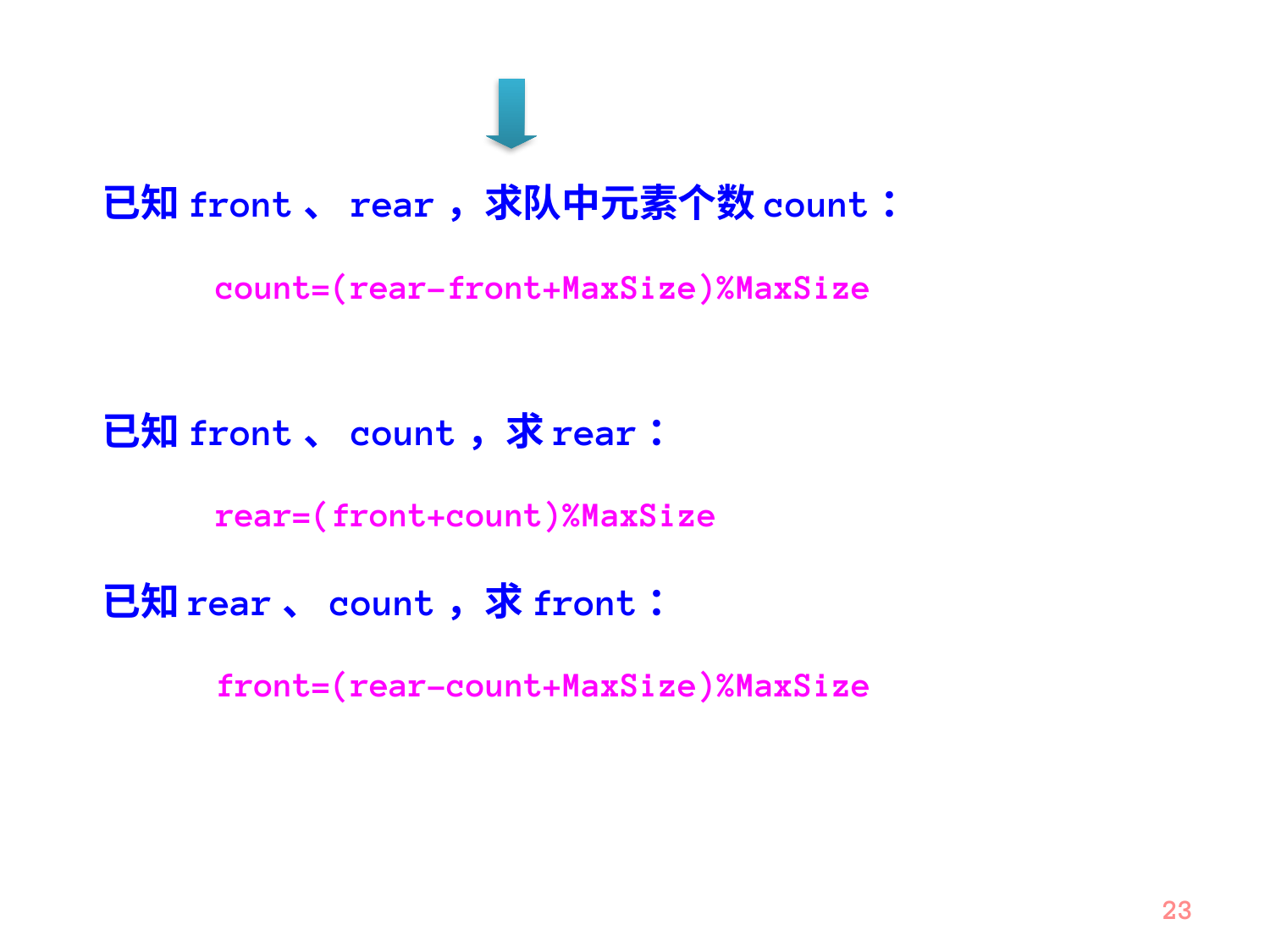

已知front、rear，求队中元素个数count：
　　　count=(rear-front+MaxSize)%MaxSize
已知front、count，求rear：
　　　rear=(front+count)%MaxSize
已知rear、count，求front：
　　　front=(rear-count+MaxSize)%MaxSize
23